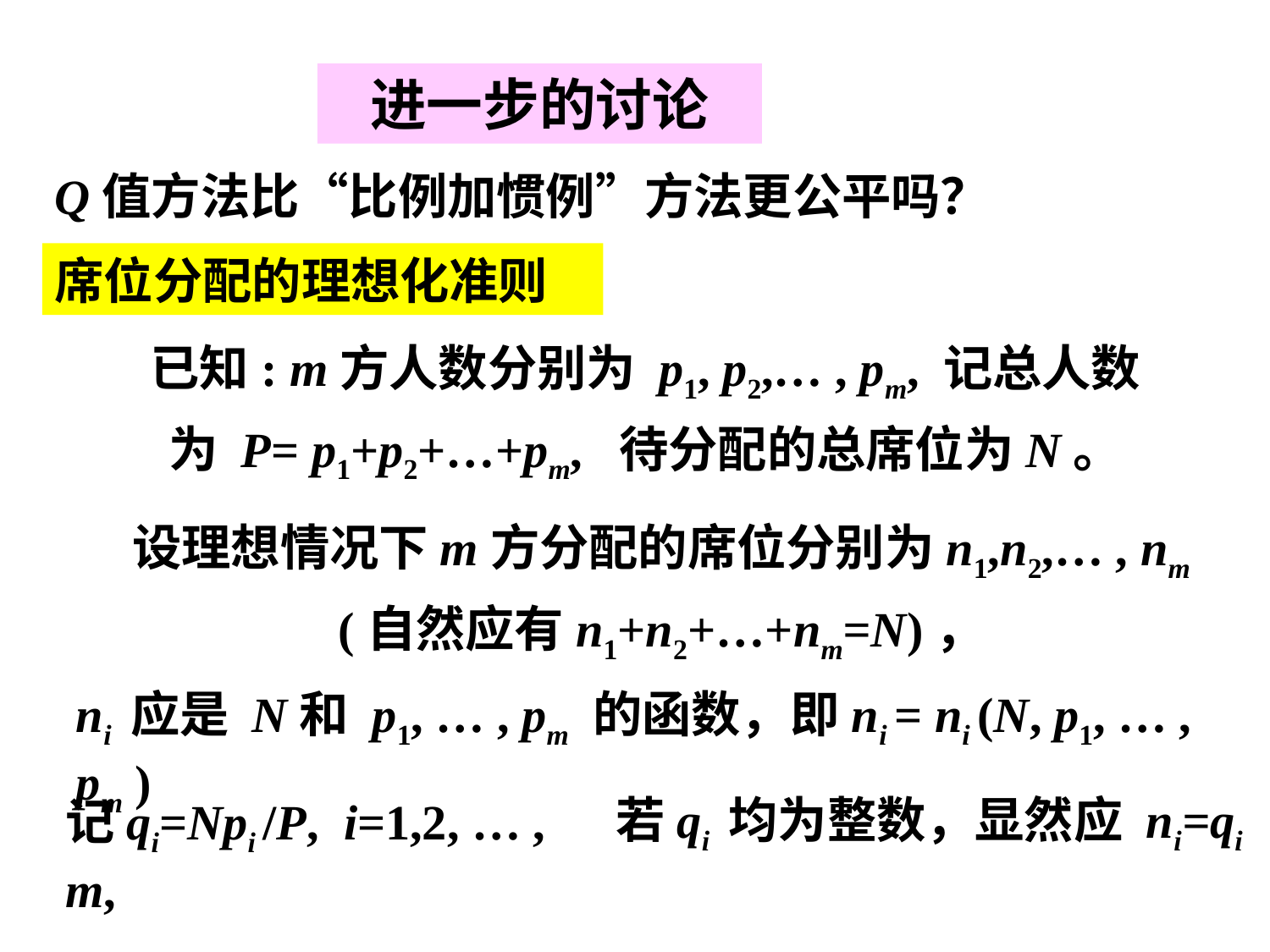

进一步的讨论
Q值方法比“比例加惯例”方法更公平吗？
席位分配的理想化准则
已知: m方人数分别为 p1, p2,… , pm, 记总人数为 P= p1+p2+…+pm,  待分配的总席位为N。
设理想情况下m方分配的席位分别为n1,n2,… , nm (自然应有n1+n2+…+nm=N)，
ni 应是 N和 p1, … , pm 的函数，即ni = ni (N, p1, … , pm )
若qi 均为整数，显然应 ni=qi
记qi=Npi /P,  i=1,2, … , m,